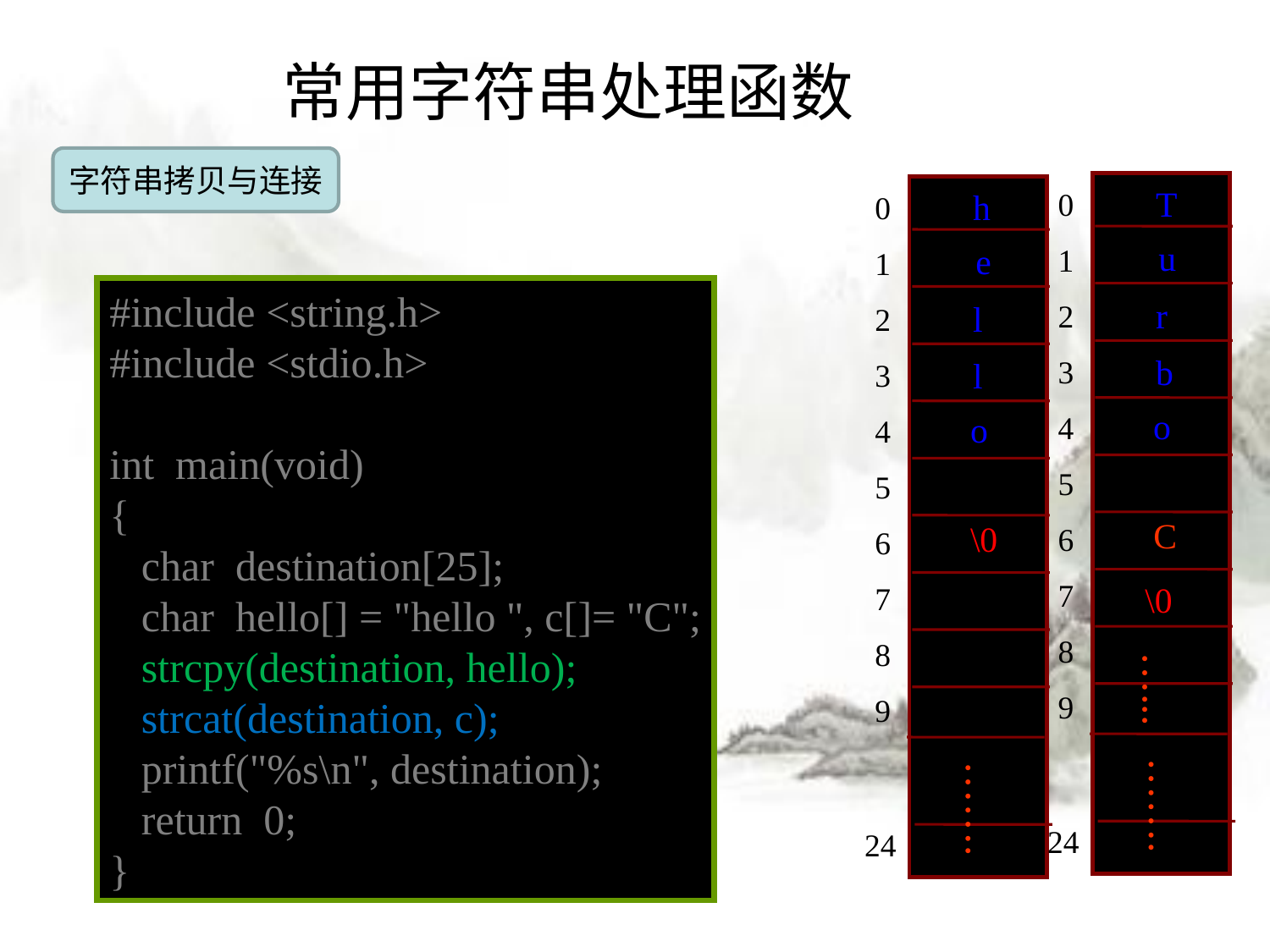

# 常用字符串处理函数
字符串拷贝与连接

T
0

u
1

r
2

b
3

o
4

5
C

6
7

8

9

…….
24

…...

h
0

e
1

l
2

l
3

o
4

5
\0

6
7

8

9

…….
24

#include <string.h>
#include <stdio.h>

int  main(void)
{
   char  destination[25];
   char  hello[] = "hello ", c[]= "C";
   strcpy(destination, hello);
   strcat(destination, c);
   printf("%s\n", destination);
   return  0;
}
\0